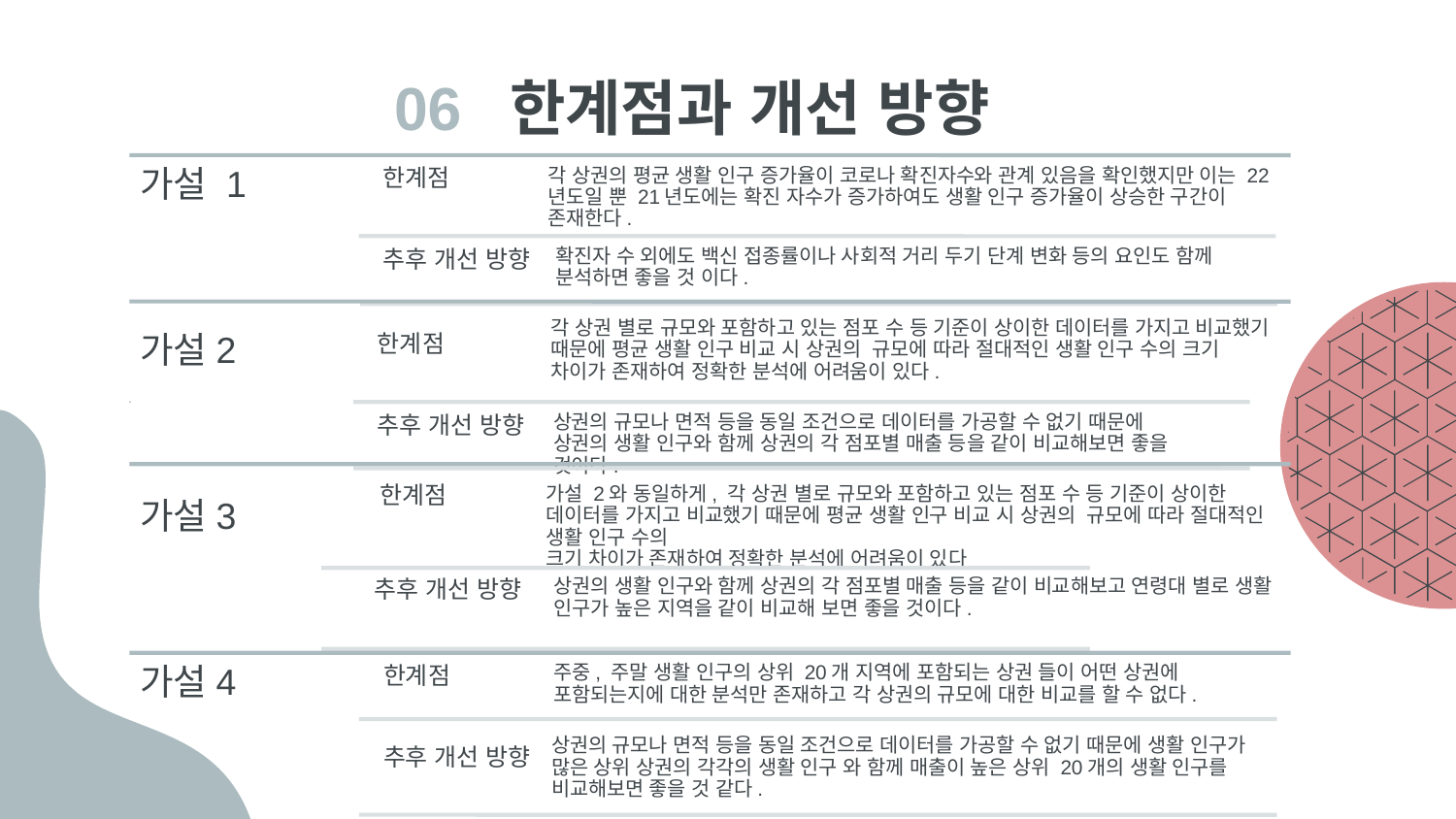

06  한계점과 개선 방향
가설 1
한계점
각 상권의 평균 생활 인구 증가율이 코로나 확진자수와 관계 있음을 확인했지만 이는 22년도일 뿐 21년도에는 확진 자수가 증가하여도 생활 인구 증가율이 상승한 구간이 존재한다.
추후 개선 방향
확진자 수 외에도 백신 접종률이나 사회적 거리 두기 단계 변화 등의 요인도 함께 분석하면 좋을 것 이다.
가설2
한계점
각 상권 별로 규모와 포함하고 있는 점포 수 등 기준이 상이한 데이터를 가지고 비교했기 때문에 평균 생활 인구 비교 시 상권의  규모에 따라 절대적인 생활 인구 수의 크기 차이가 존재하여 정확한 분석에 어려움이 있다.
추후 개선 방향
상권의 규모나 면적 등을 동일 조건으로 데이터를 가공할 수 없기 때문에 상권의 생활 인구와 함께 상권의 각 점포별 매출 등을 같이 비교해보면 좋을 것이다.
가설3
한계점
가설 2와 동일하게, 각 상권 별로 규모와 포함하고 있는 점포 수 등 기준이 상이한 데이터를 가지고 비교했기 때문에 평균 생활 인구 비교 시 상권의  규모에 따라 절대적인 생활 인구 수의
크기 차이가 존재하여 정확한 분석에 어려움이 있다
추후 개선 방향
상권의 생활 인구와 함께 상권의 각 점포별 매출 등을 같이 비교해보고 연령대 별로 생활 인구가 높은 지역을 같이 비교해 보면 좋을 것이다.
가설4
한계점
주중, 주말 생활 인구의 상위 20개 지역에 포함되는 상권 들이 어떤 상권에 포함되는지에 대한 분석만 존재하고 각 상권의 규모에 대한 비교를 할 수 없다.
추후 개선 방향
상권의 규모나 면적 등을 동일 조건으로 데이터를 가공할 수 없기 때문에 생활 인구가 많은 상위 상권의 각각의 생활 인구 와 함께 매출이 높은 상위 20개의 생활 인구를 비교해보면 좋을 것 같다.